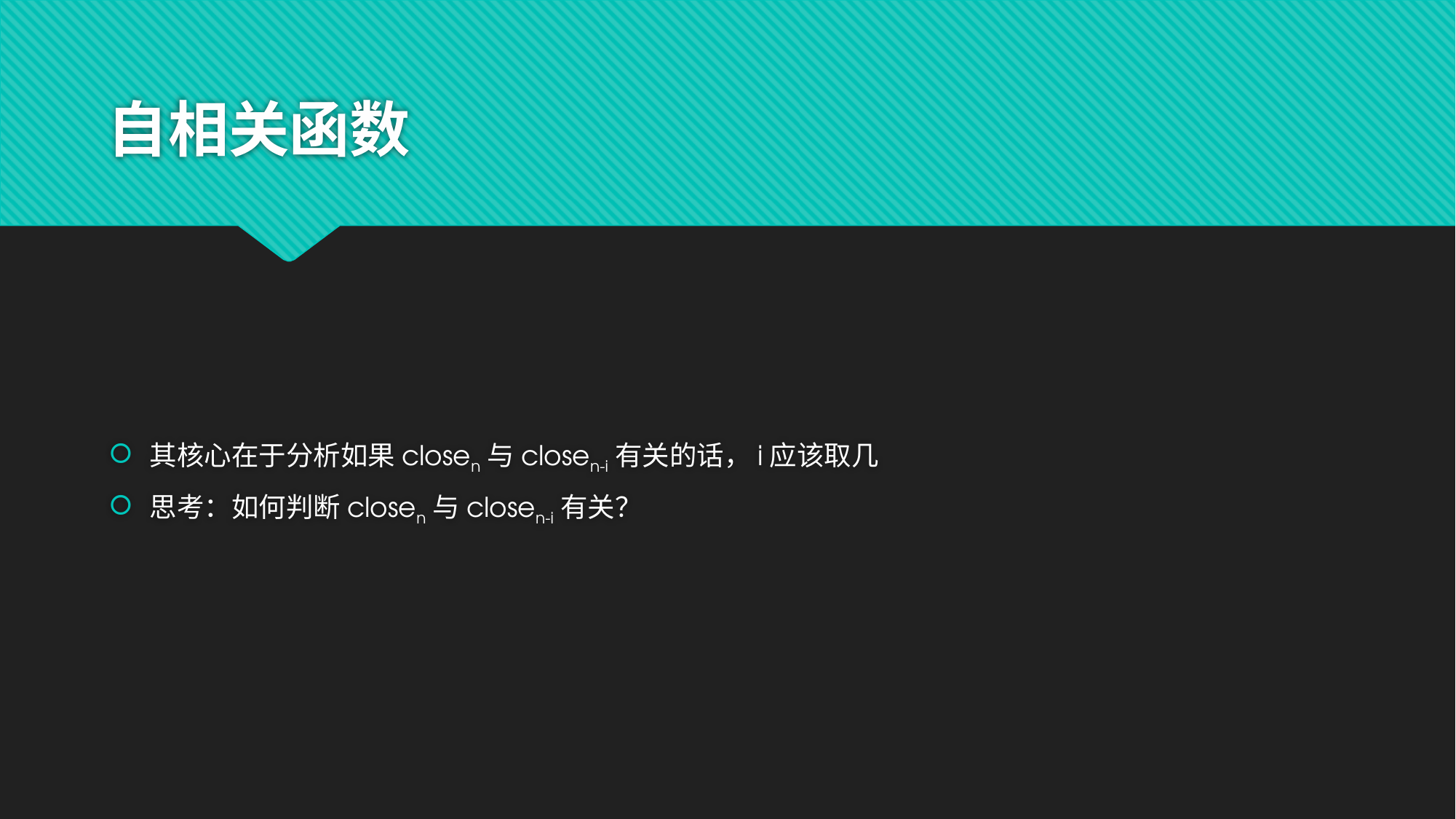

# 自相关函数
其核心在于分析如果closen与closen-i有关的话，i应该取几
思考：如何判断closen与closen-i有关？